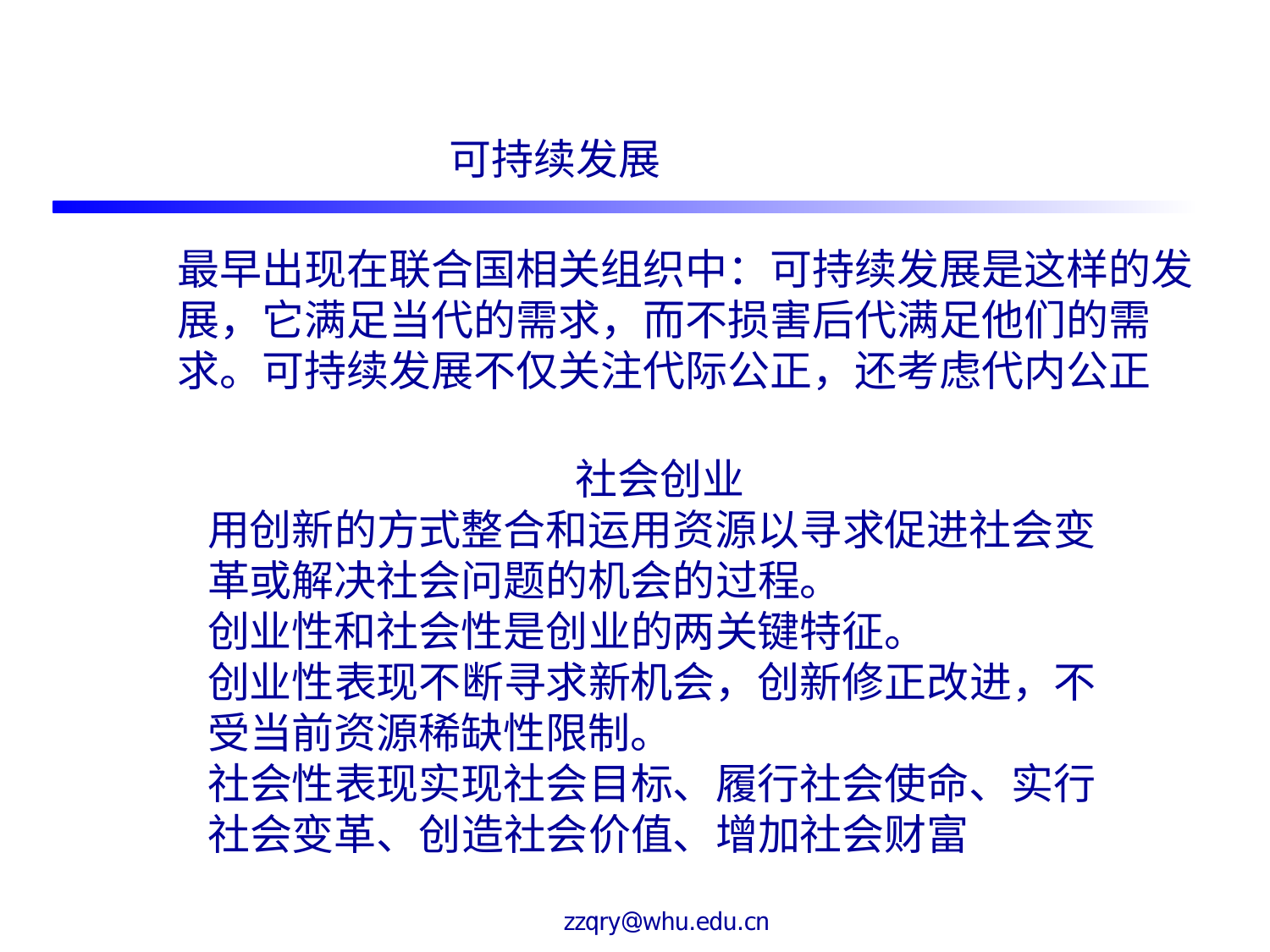

可持续发展
最早出现在联合国相关组织中：可持续发展是这样的发展，它满足当代的需求，而不损害后代满足他们的需求。可持续发展不仅关注代际公正，还考虑代内公正
社会创业
用创新的方式整合和运用资源以寻求促进社会变革或解决社会问题的机会的过程。
创业性和社会性是创业的两关键特征。
创业性表现不断寻求新机会，创新修正改进，不受当前资源稀缺性限制。
社会性表现实现社会目标、履行社会使命、实行社会变革、创造社会价值、增加社会财富

zzqry@whu.edu.cn
52